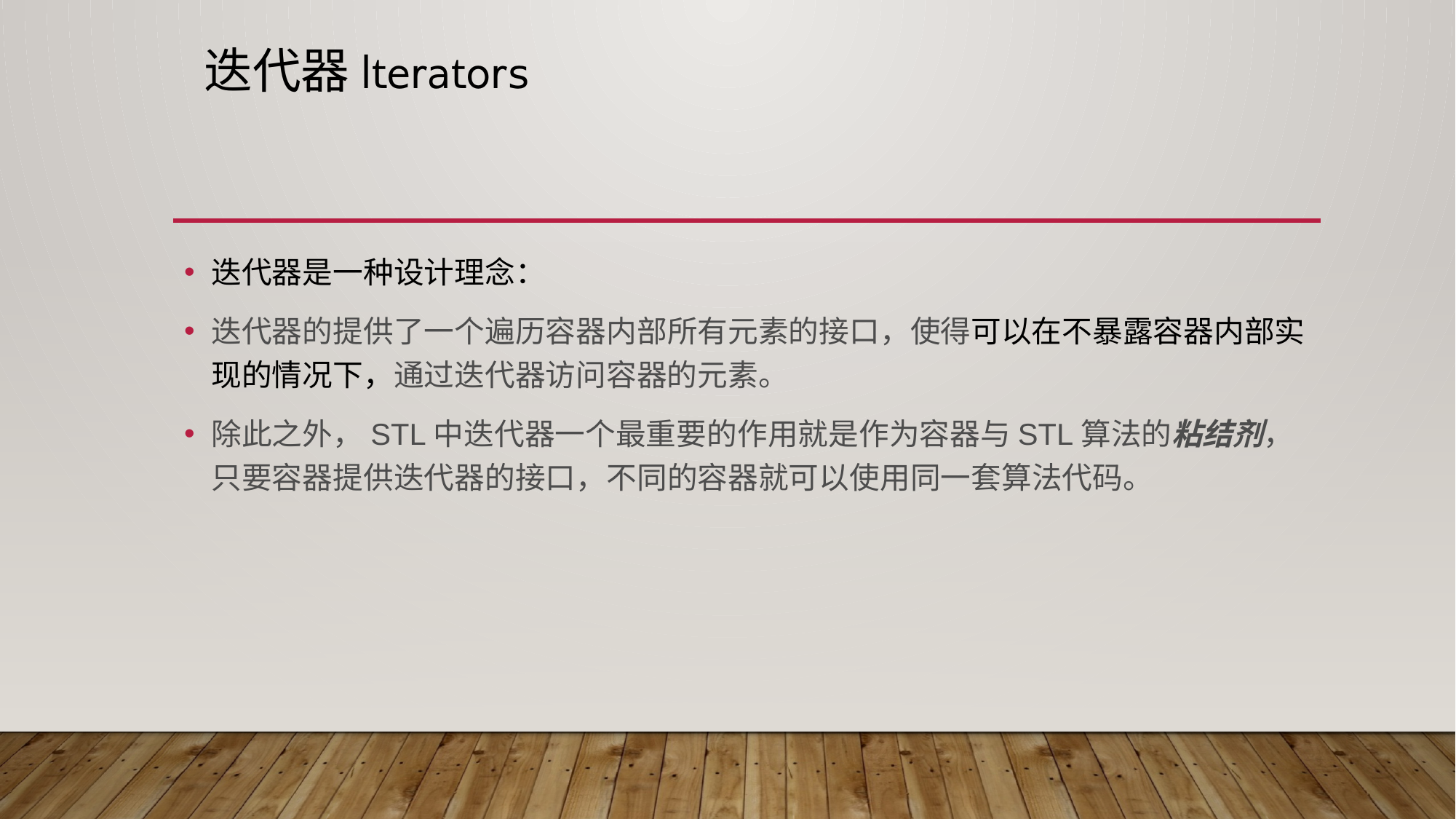

# 迭代器Iterators
迭代器是一种设计理念：
迭代器的提供了一个遍历容器内部所有元素的接口，使得可以在不暴露容器内部实现的情况下，通过迭代器访问容器的元素。
除此之外，STL中迭代器一个最重要的作用就是作为容器与STL算法的粘结剂，只要容器提供迭代器的接口，不同的容器就可以使用同一套算法代码。